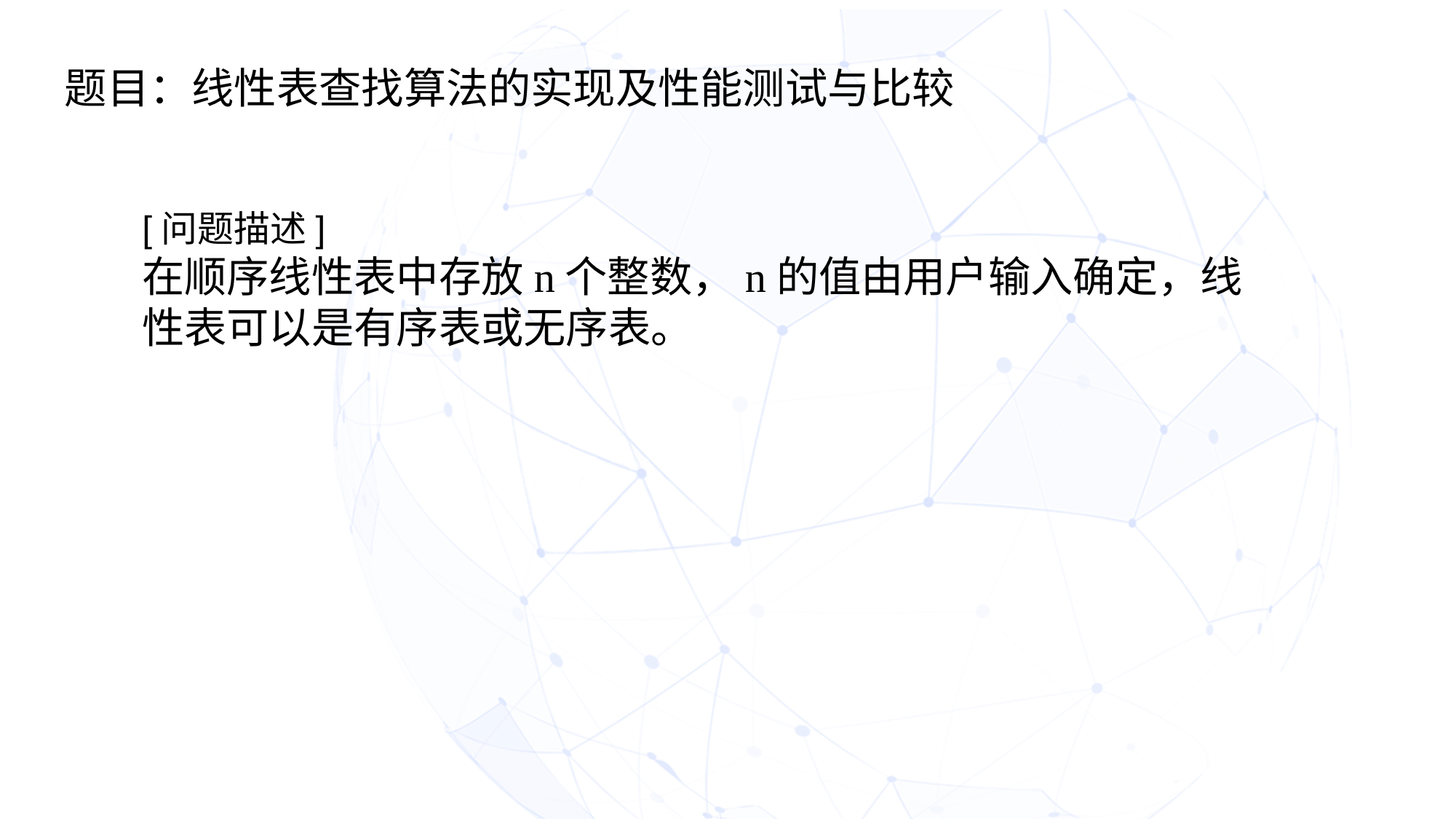

题目：线性表查找算法的实现及性能测试与比较

[问题描述]
在顺序线性表中存放n个整数，n的值由用户输入确定，线性表可以是有序表或无序表。